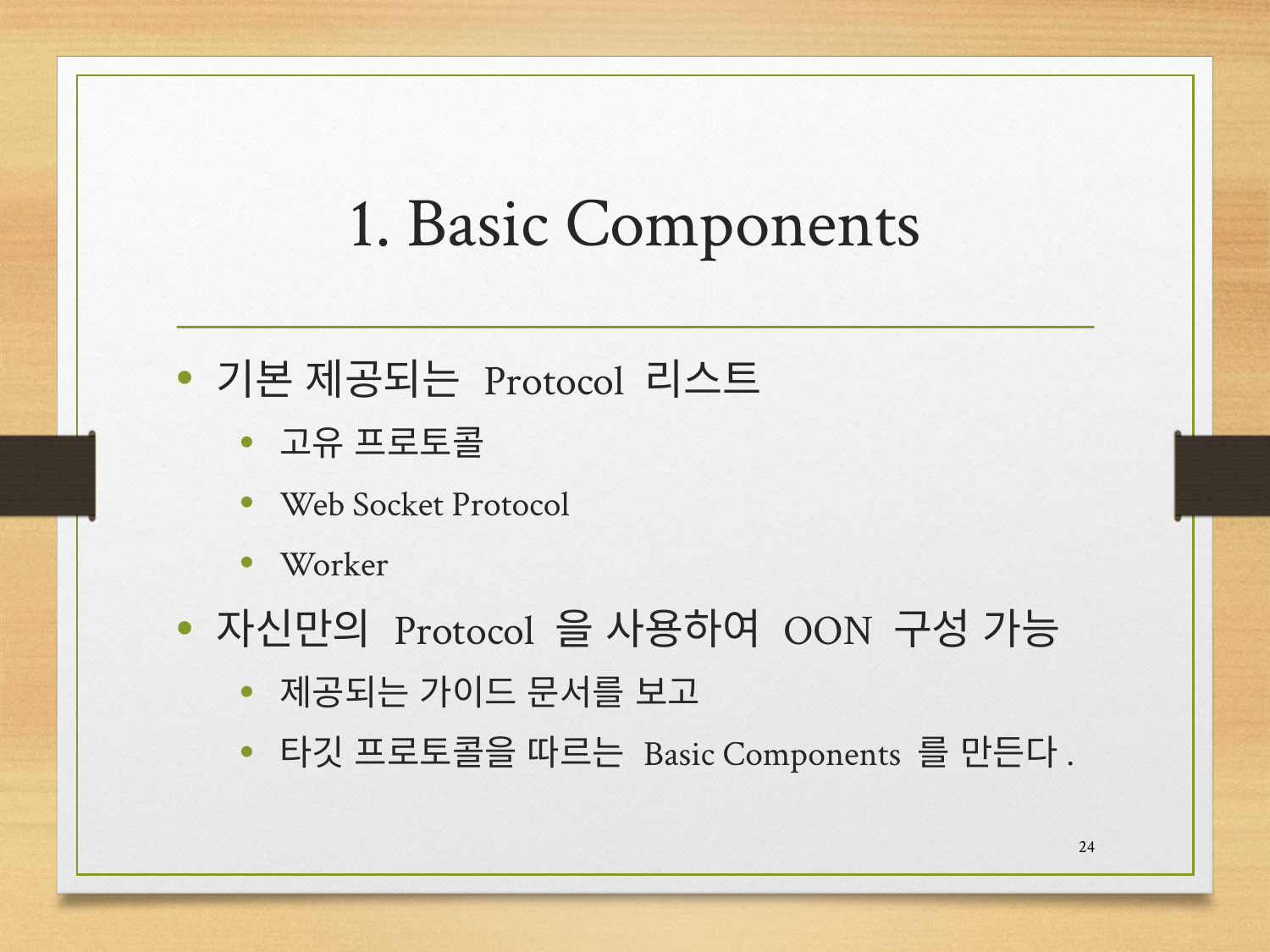

# 1. Basic Components
기본 제공되는 Protocol 리스트
고유 프로토콜
Web Socket Protocol
Worker
자신만의 Protocol 을 사용하여 OON 구성 가능
제공되는 가이드 문서를 보고
타깃 프로토콜을 따르는 Basic Components 를 만든다.
24